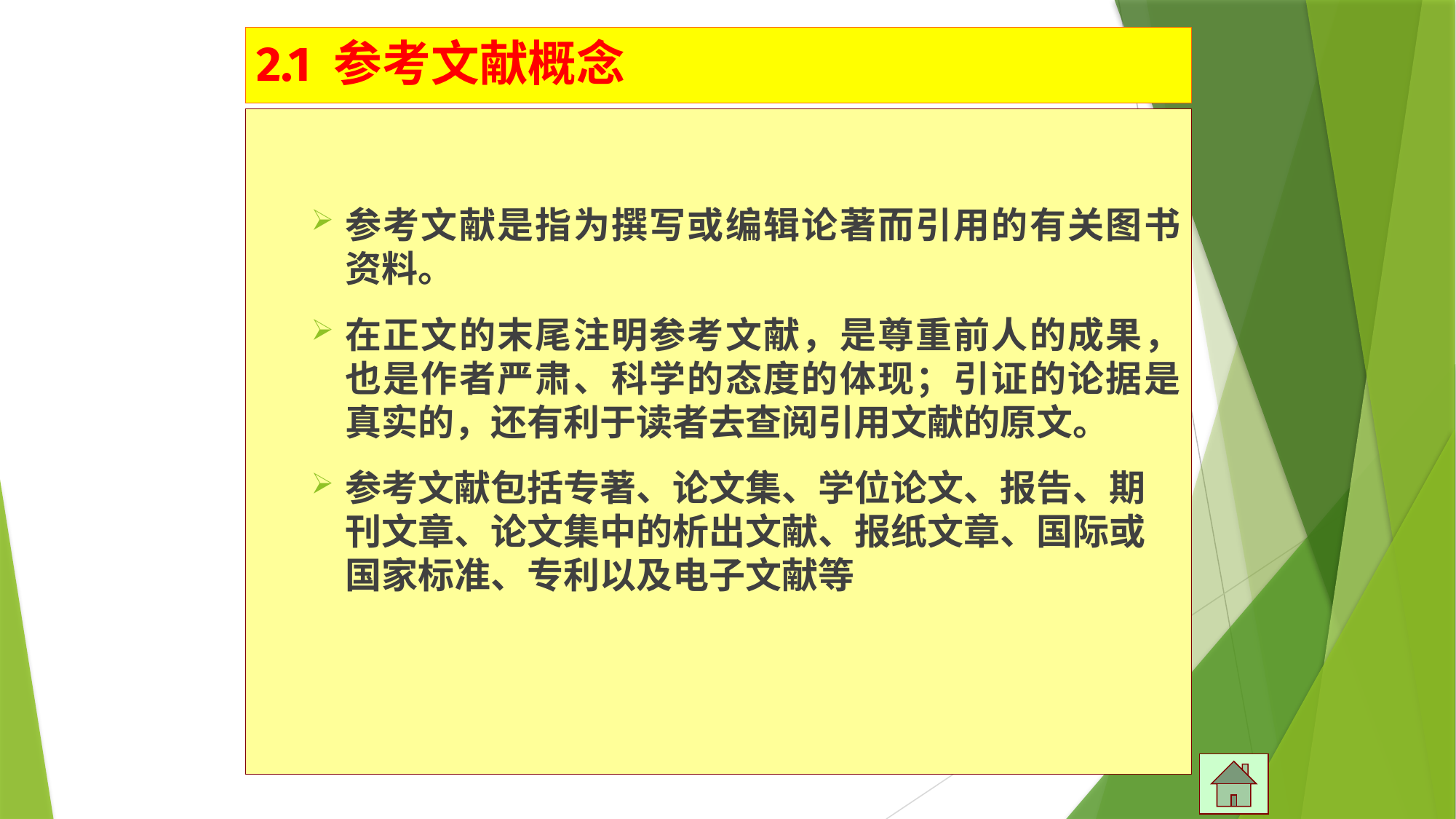

# 2.1 参考文献概念

参考文献是指为撰写或编辑论著而引用的有关图书资料。
在正文的末尾注明参考文献，是尊重前人的成果，也是作者严肃、科学的态度的体现；引证的论据是真实的，还有利于读者去查阅引用文献的原文。
参考文献包括专著、论文集、学位论文、报告、期刊文章、论文集中的析出文献、报纸文章、国际或国家标准、专利以及电子文献等